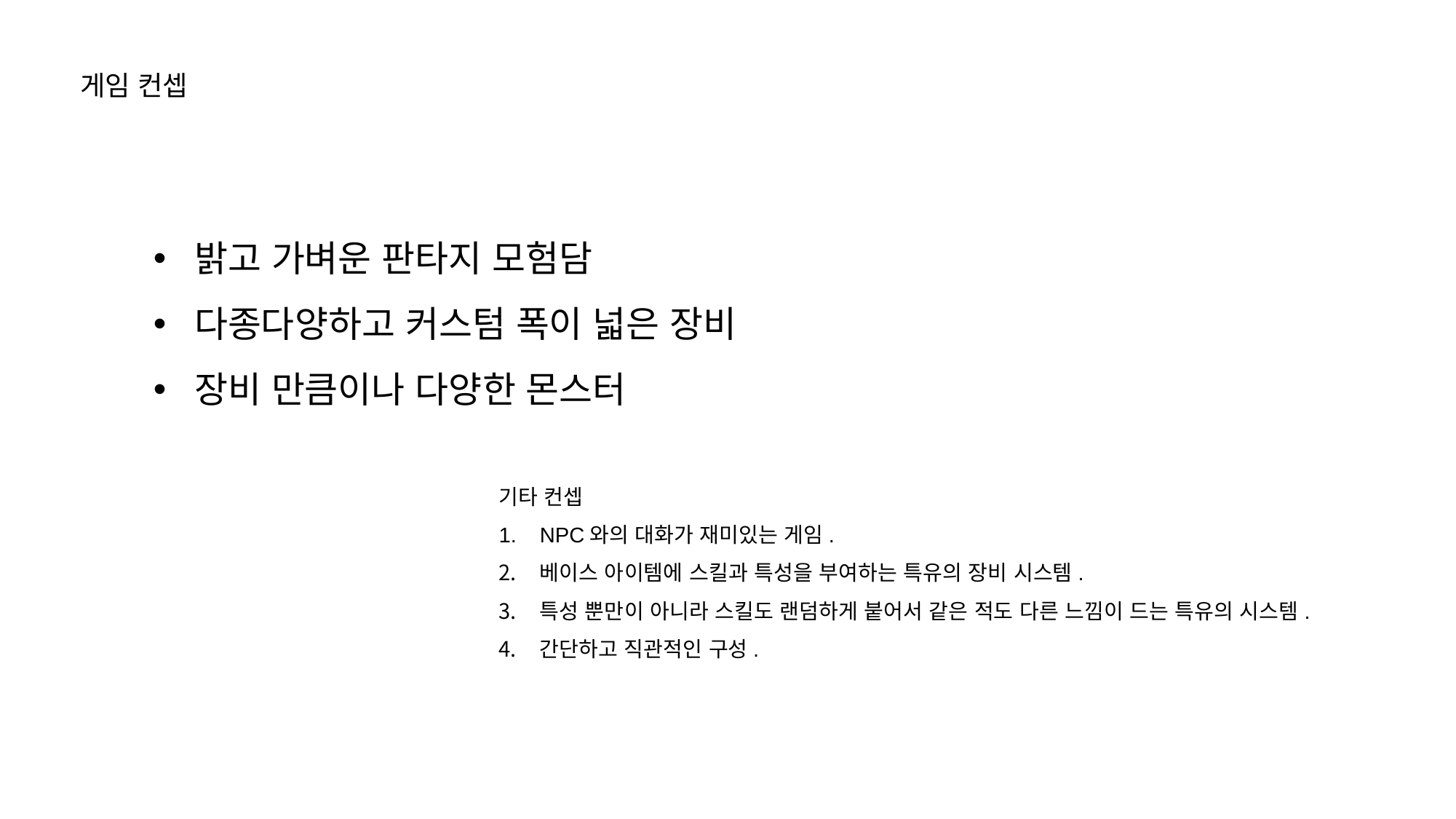

게임 컨셉
밝고 가벼운 판타지 모험담
다종다양하고 커스텀 폭이 넓은 장비
장비 만큼이나 다양한 몬스터
기타 컨셉
NPC와의 대화가 재미있는 게임.
베이스 아이템에 스킬과 특성을 부여하는 특유의 장비 시스템.
특성 뿐만이 아니라 스킬도 랜덤하게 붙어서 같은 적도 다른 느낌이 드는 특유의 시스템.
간단하고 직관적인 구성.